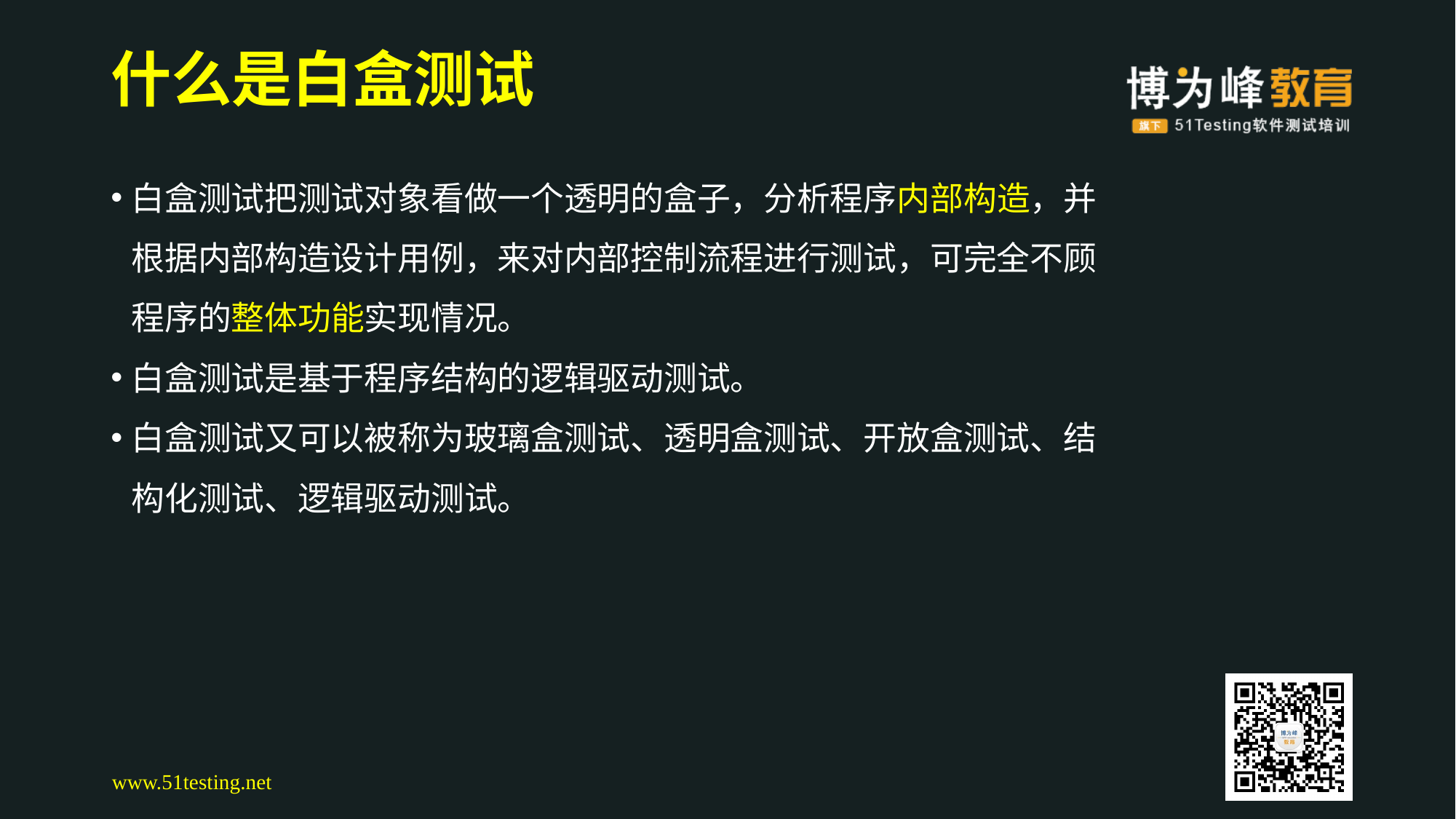

# 什么是白盒测试
白盒测试把测试对象看做一个透明的盒子，分析程序内部构造，并根据内部构造设计用例，来对内部控制流程进行测试，可完全不顾程序的整体功能实现情况。
白盒测试是基于程序结构的逻辑驱动测试。
白盒测试又可以被称为玻璃盒测试、透明盒测试、开放盒测试、结构化测试、逻辑驱动测试。